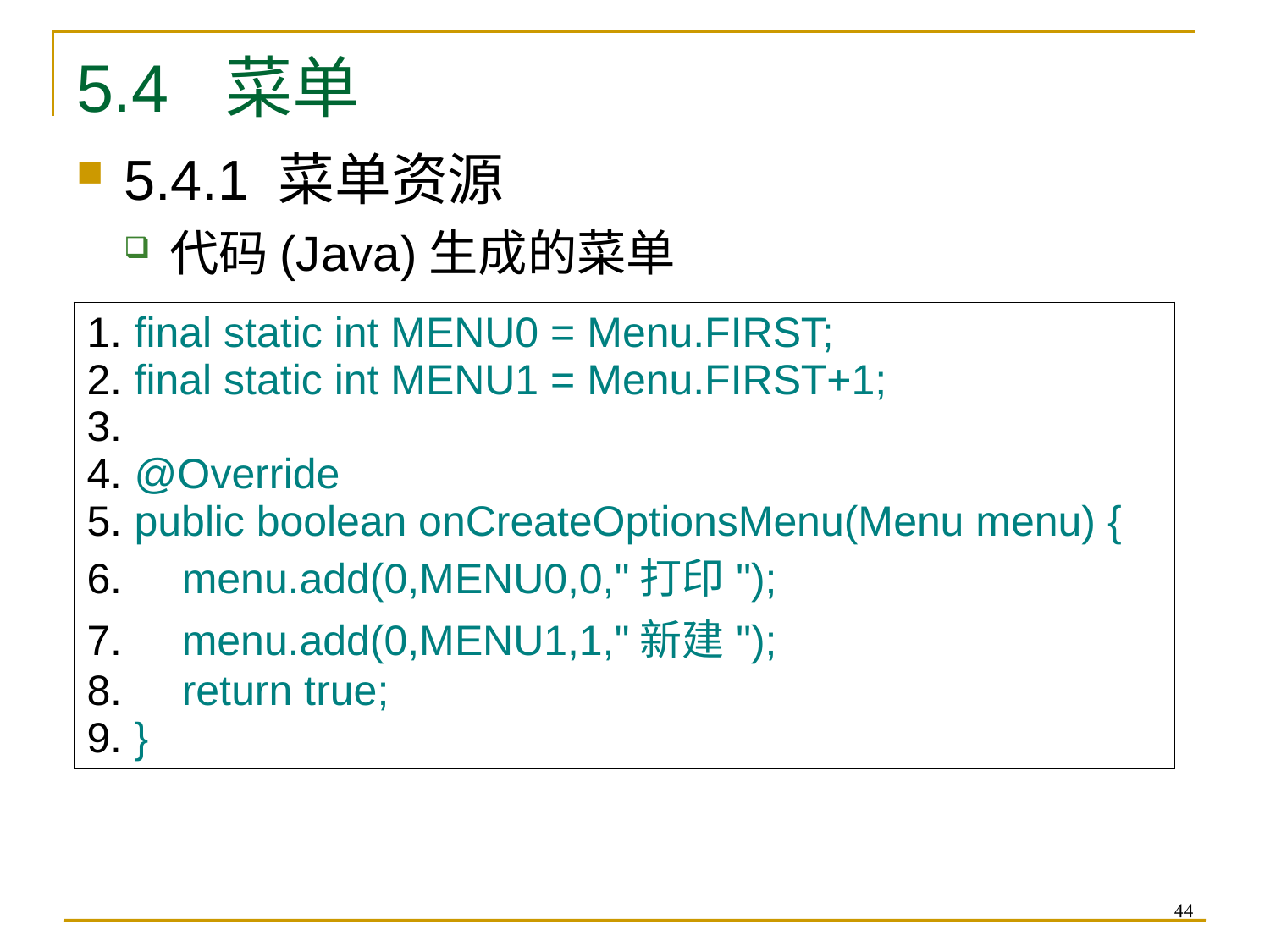

# 5.4 菜单
5.4.1 菜单资源
代码(Java)生成的菜单
| final static int MENU0 = Menu.FIRST; final static int MENU1 = Menu.FIRST+1; @Override public boolean onCreateOptionsMenu(Menu menu) { menu.add(0,MENU0,0,"打印"); menu.add(0,MENU1,1,"新建"); return true; } |
| --- |
44